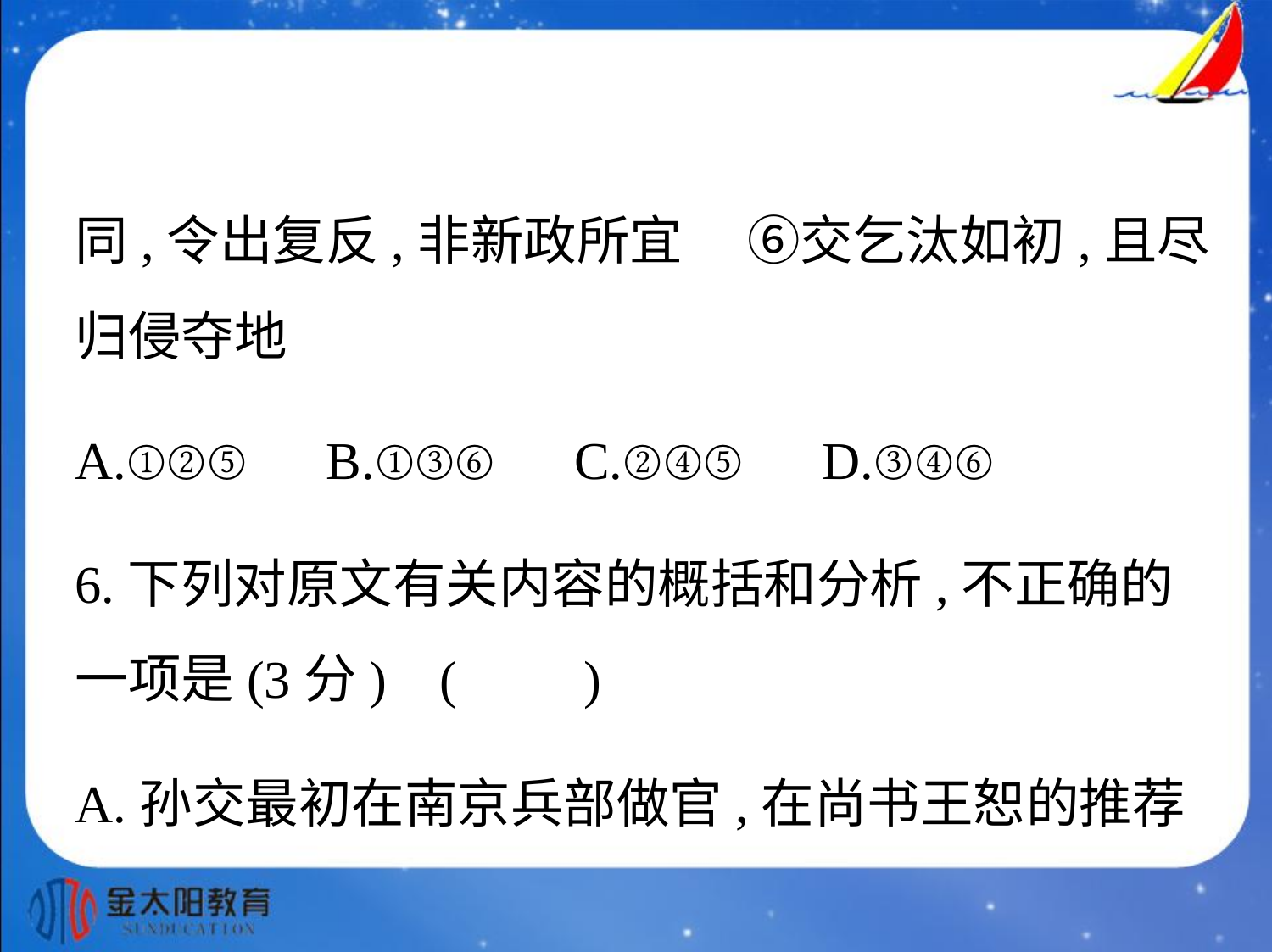

同,令出复反,非新政所宜　 ⑥交乞汰如初,且尽
归侵夺地
A.①②⑤　B.①③⑥　C.②④⑤　D.③④⑥
6.下列对原文有关内容的概括和分析,不正确的
一项是(3分) (　    )
A.孙交最初在南京兵部做官,在尚书王恕的推荐